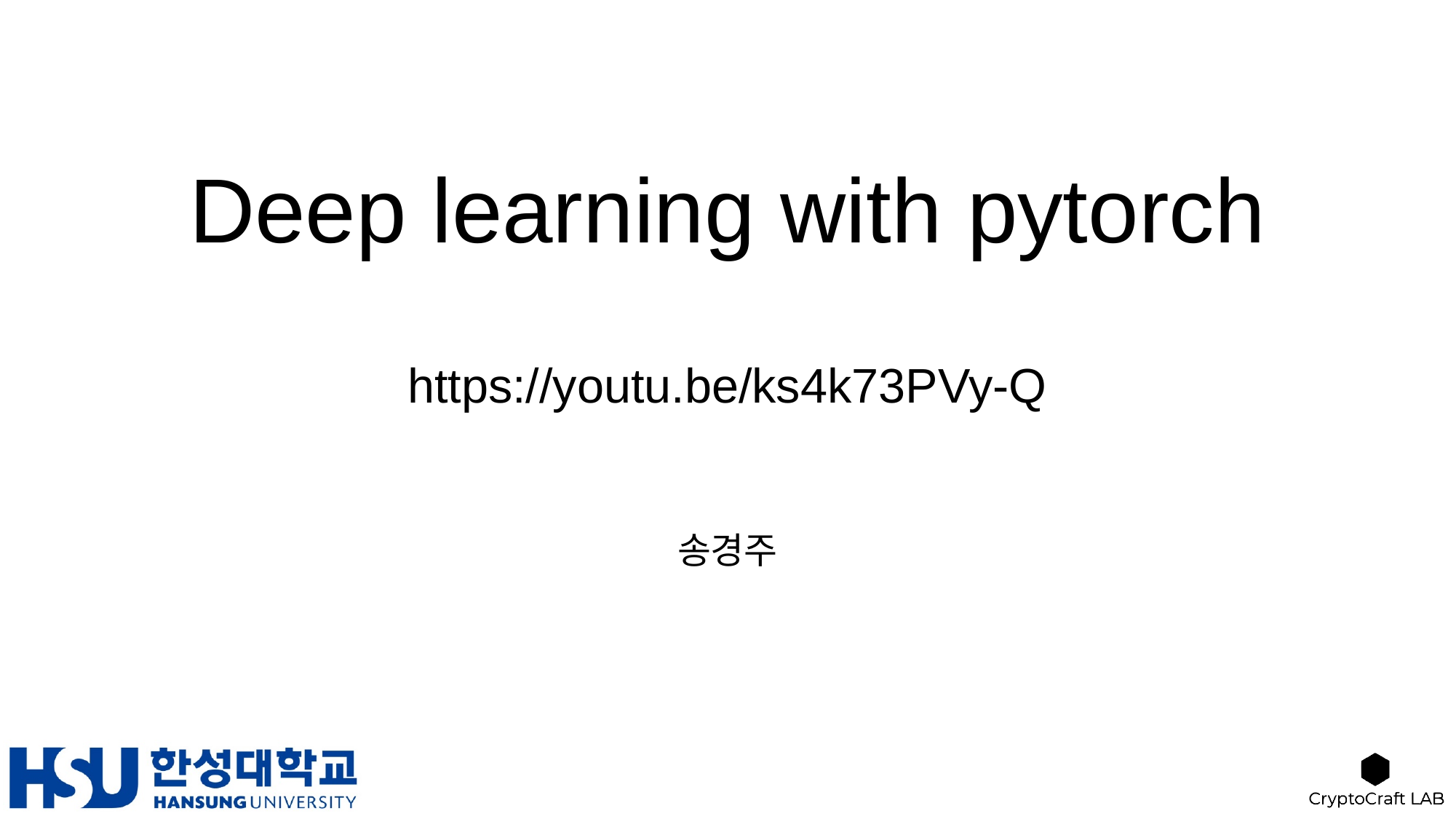

# Deep learning with pytorch https://youtu.be/ks4k73PVy-Q
송경주